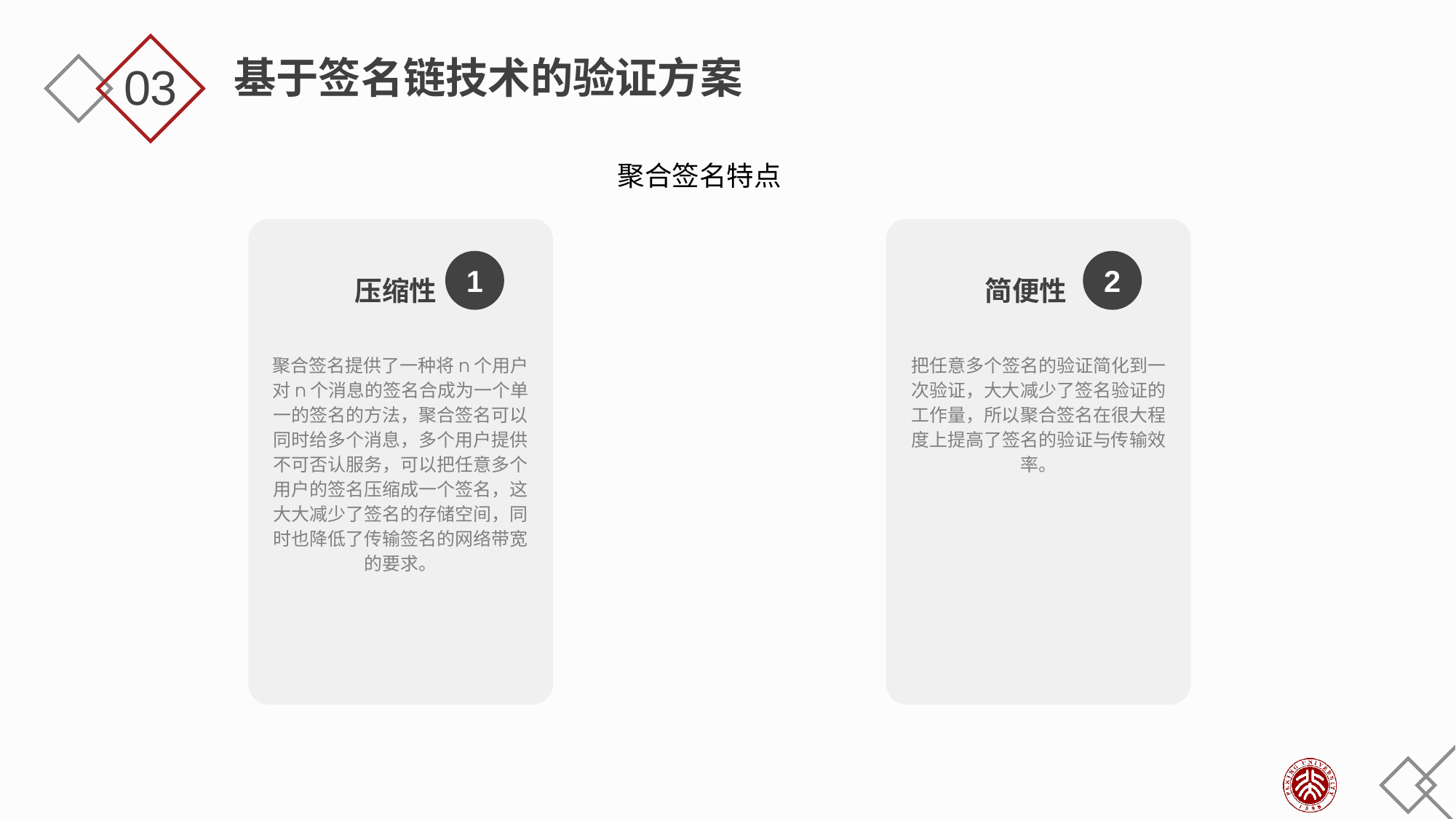

基于签名链技术的验证方案
03

聚合签名特点

1
压缩性
聚合签名提供了一种将n个用户对n个消息的签名合成为一个单一的签名的方法，聚合签名可以同时给多个消息，多个用户提供不可否认服务，可以把任意多个用户的签名压缩成一个签名，这大大减少了签名的存储空间，同时也降低了传输签名的网络带宽的要求。

2
简便性
把任意多个签名的验证简化到一次验证，大大减少了签名验证的工作量，所以聚合签名在很大程度上提高了签名的验证与传输效率。
16